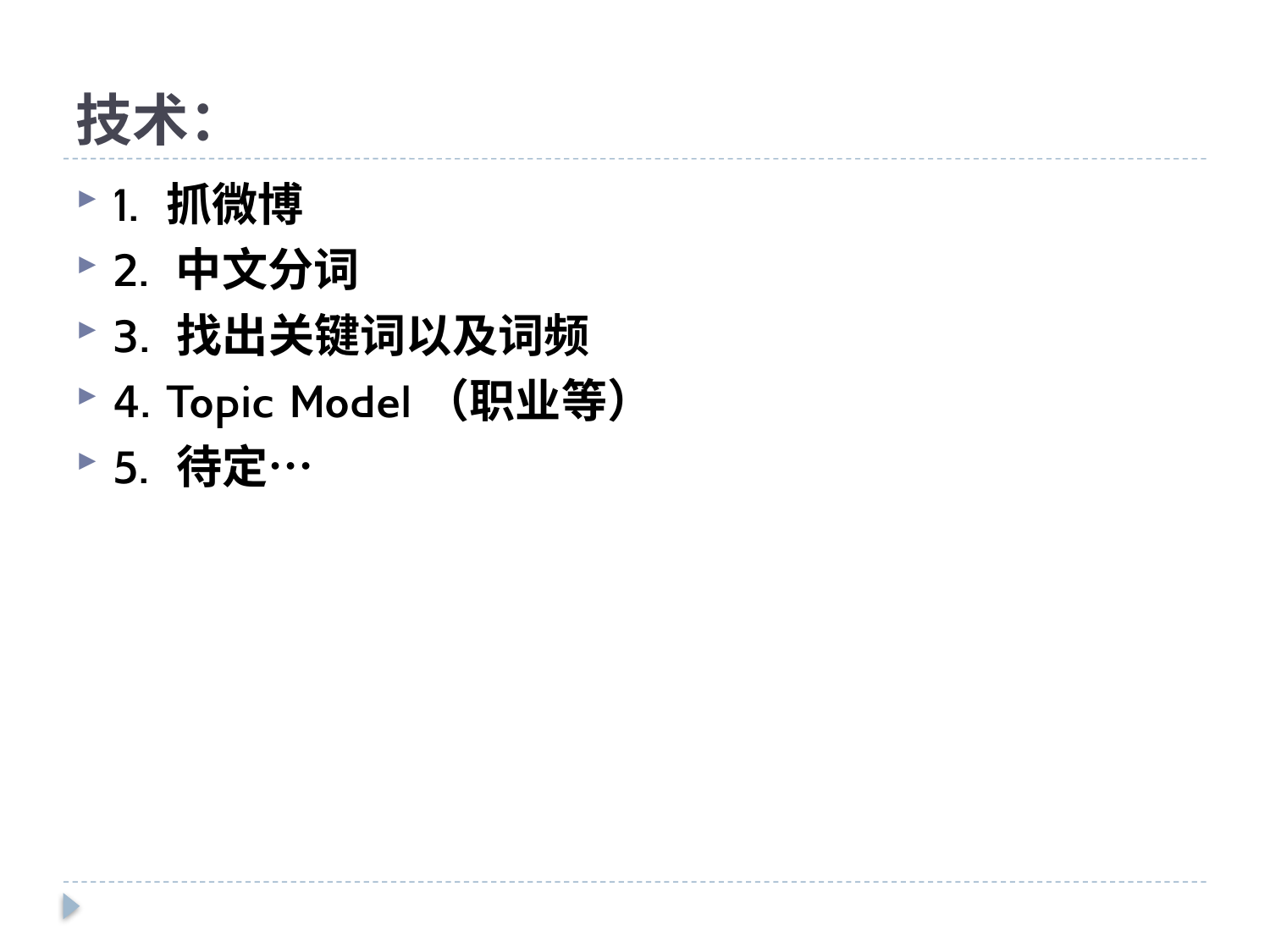

# 技术：
1. 抓微博
2. 中文分词
3. 找出关键词以及词频
4. Topic Model（职业等）
5. 待定…